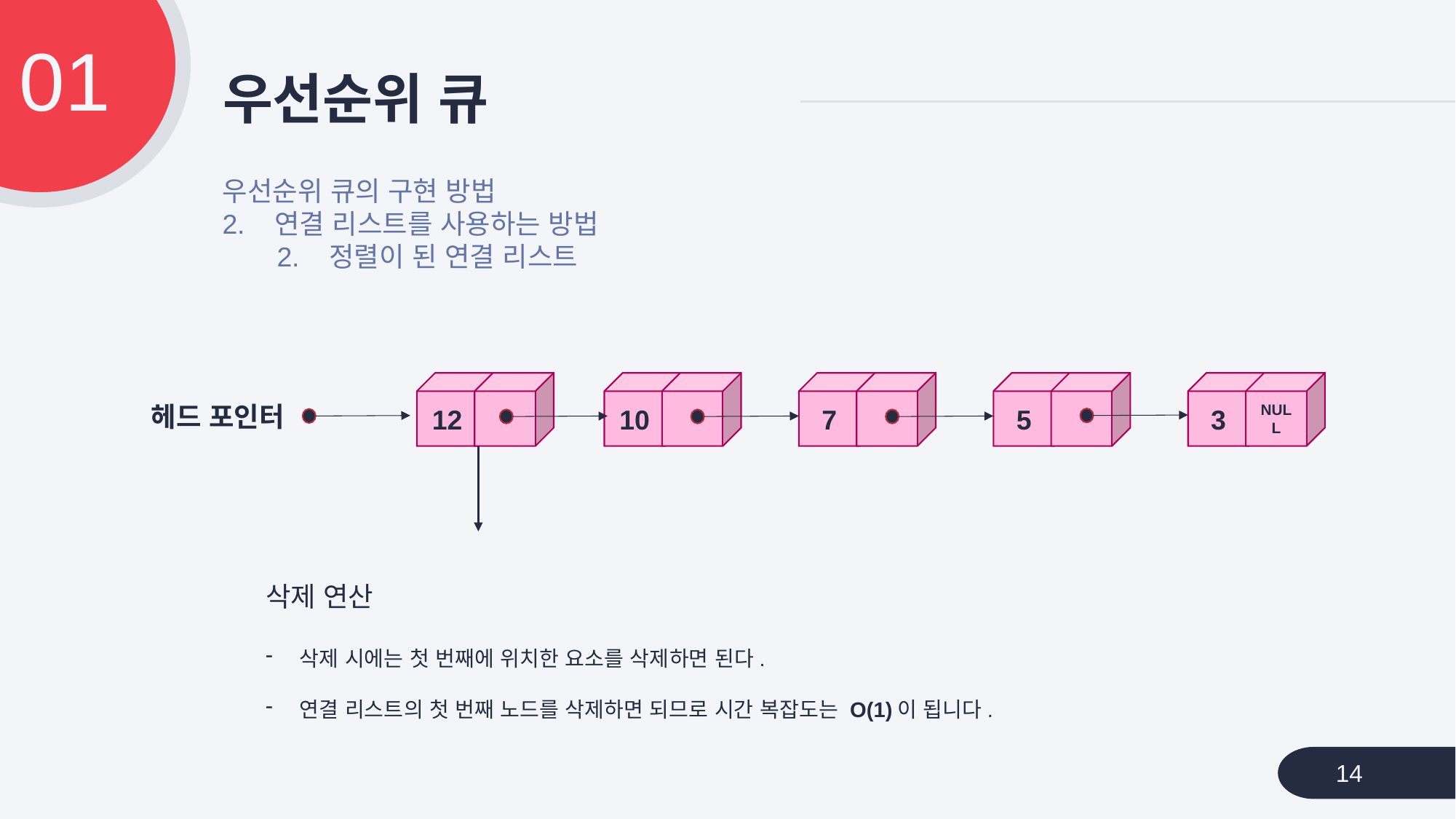

01
# 우선순위 큐
우선순위 큐의 구현 방법
2.   연결 리스트를 사용하는 방법
2.   정렬이 된 연결 리스트
12

10

7

5

3
NULL
헤드 포인터

삭제 연산

삭제 시에는 첫 번째에 위치한 요소를 삭제하면 된다.

연결 리스트의 첫 번째 노드를 삭제하면 되므로 시간 복잡도는 O(1)이 됩니다.
14